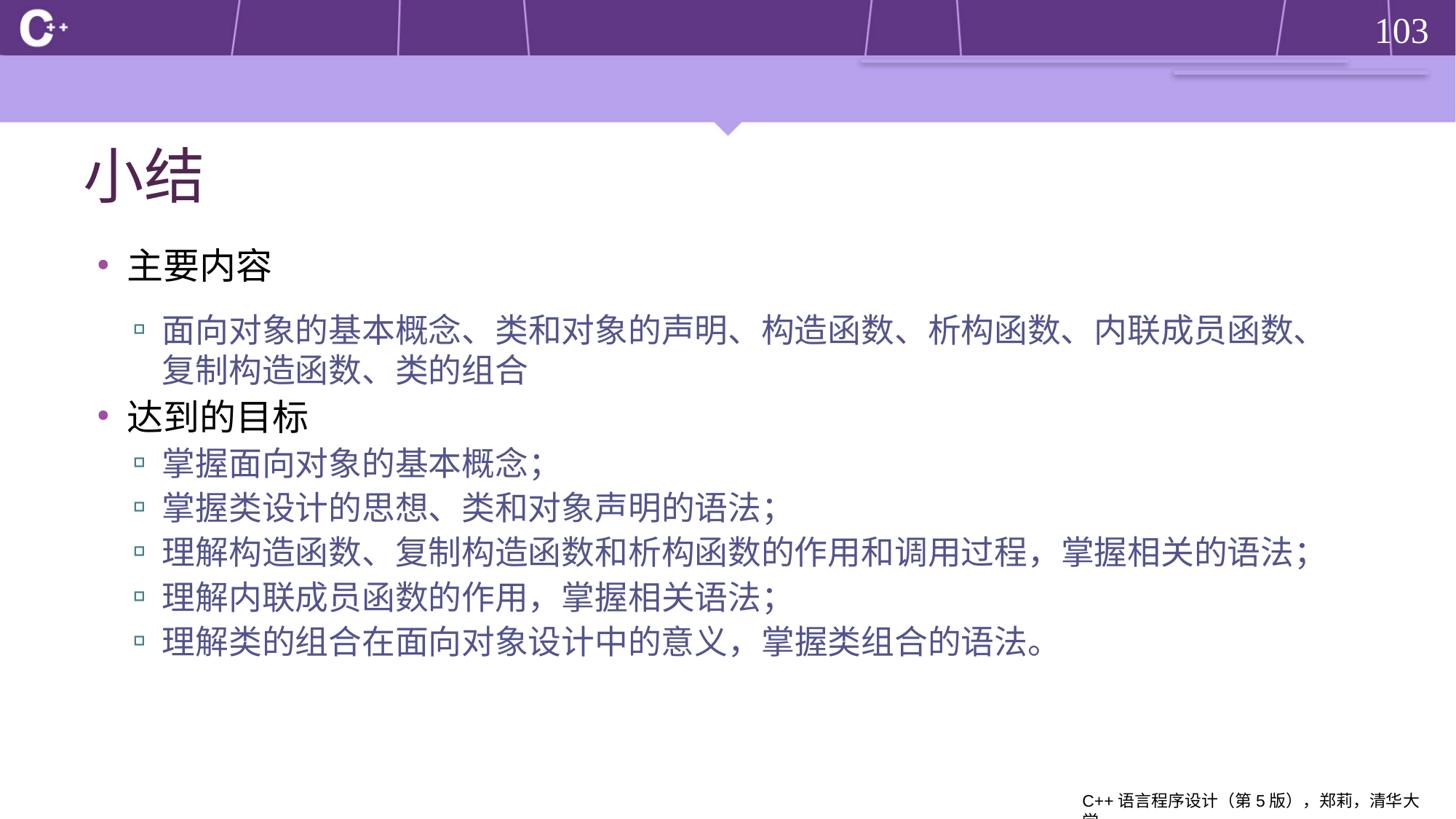

# 小结
主要内容
面向对象的基本概念、类和对象的声明、构造函数、析构函数、内联成员函数、复制构造函数、类的组合
达到的目标
掌握面向对象的基本概念；
掌握类设计的思想、类和对象声明的语法；
理解构造函数、复制构造函数和析构函数的作用和调用过程，掌握相关的语法；
理解内联成员函数的作用，掌握相关语法；
理解类的组合在面向对象设计中的意义，掌握类组合的语法。